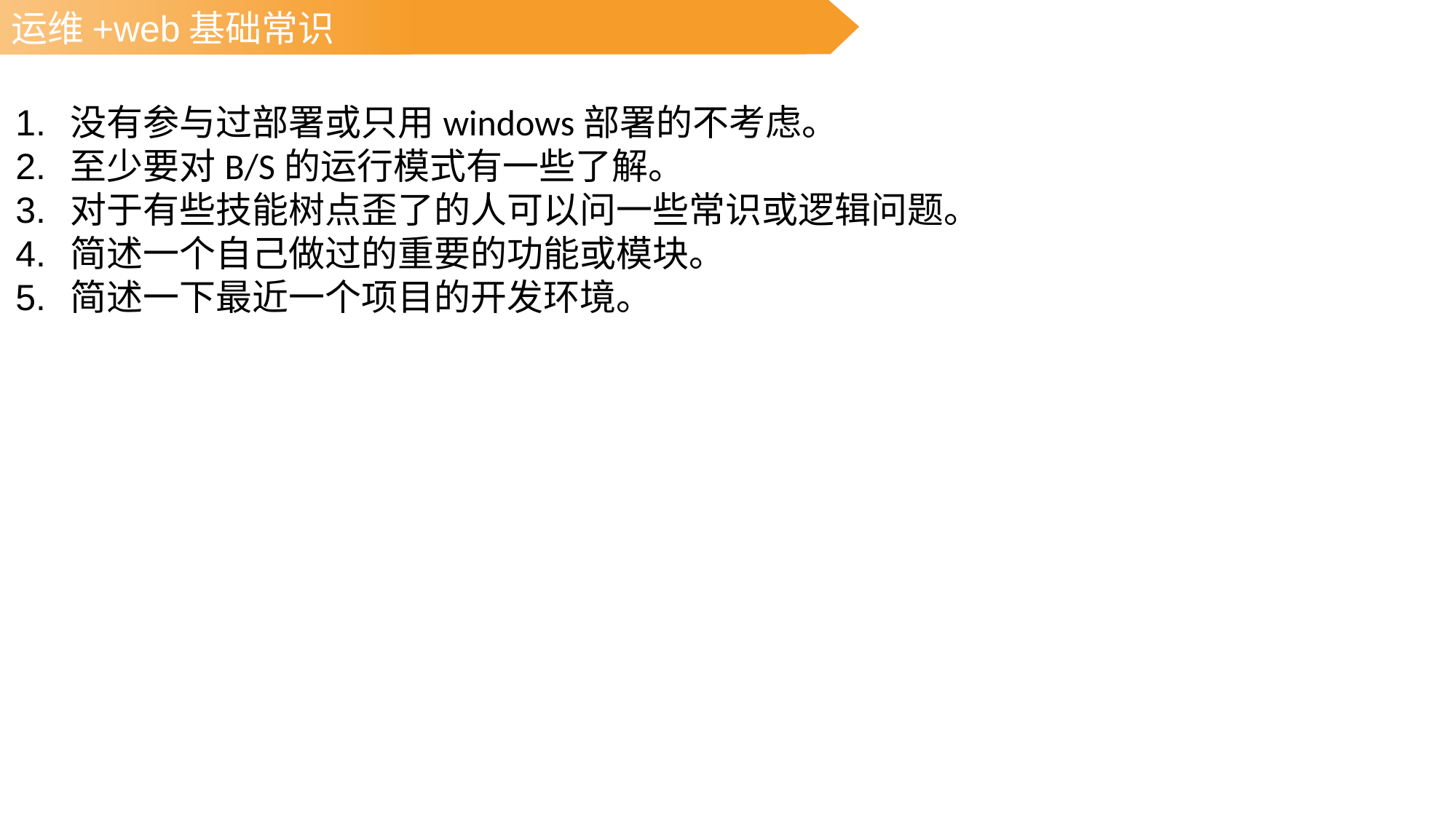

运维+web基础常识
没有参与过部署或只用windows部署的不考虑。
至少要对B/S的运行模式有一些了解。
对于有些技能树点歪了的人可以问一些常识或逻辑问题。
简述一个自己做过的重要的功能或模块。
简述一下最近一个项目的开发环境。